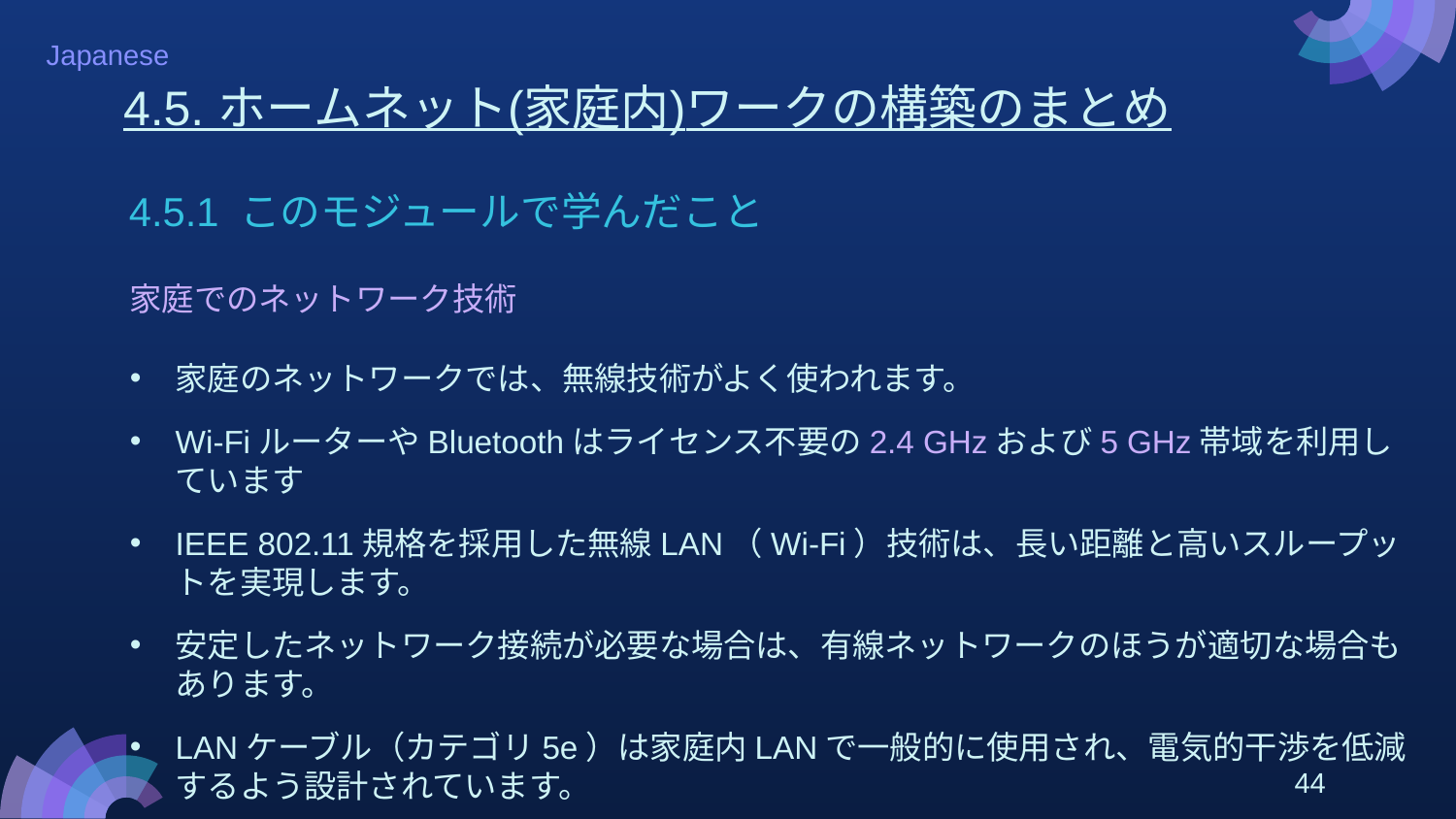

# 4.5. ホームネット(家庭内)ワークの構築のまとめ
4.5.1 このモジュールで学んだこと
家庭でのネットワーク技術

家庭のネットワークでは、無線技術がよく使われます。
Wi-FiルーターやBluetoothはライセンス不要の2.4 GHzおよび5 GHz帯域を利用しています
IEEE 802.11規格を採用した無線LAN（Wi-Fi）技術は、長い距離と高いスループットを実現します。
安定したネットワーク接続が必要な場合は、有線ネットワークのほうが適切な場合もあります。
LANケーブル（カテゴリ5e）は家庭内LANで一般的に使用され、電気的干渉を低減するよう設計されています。
44